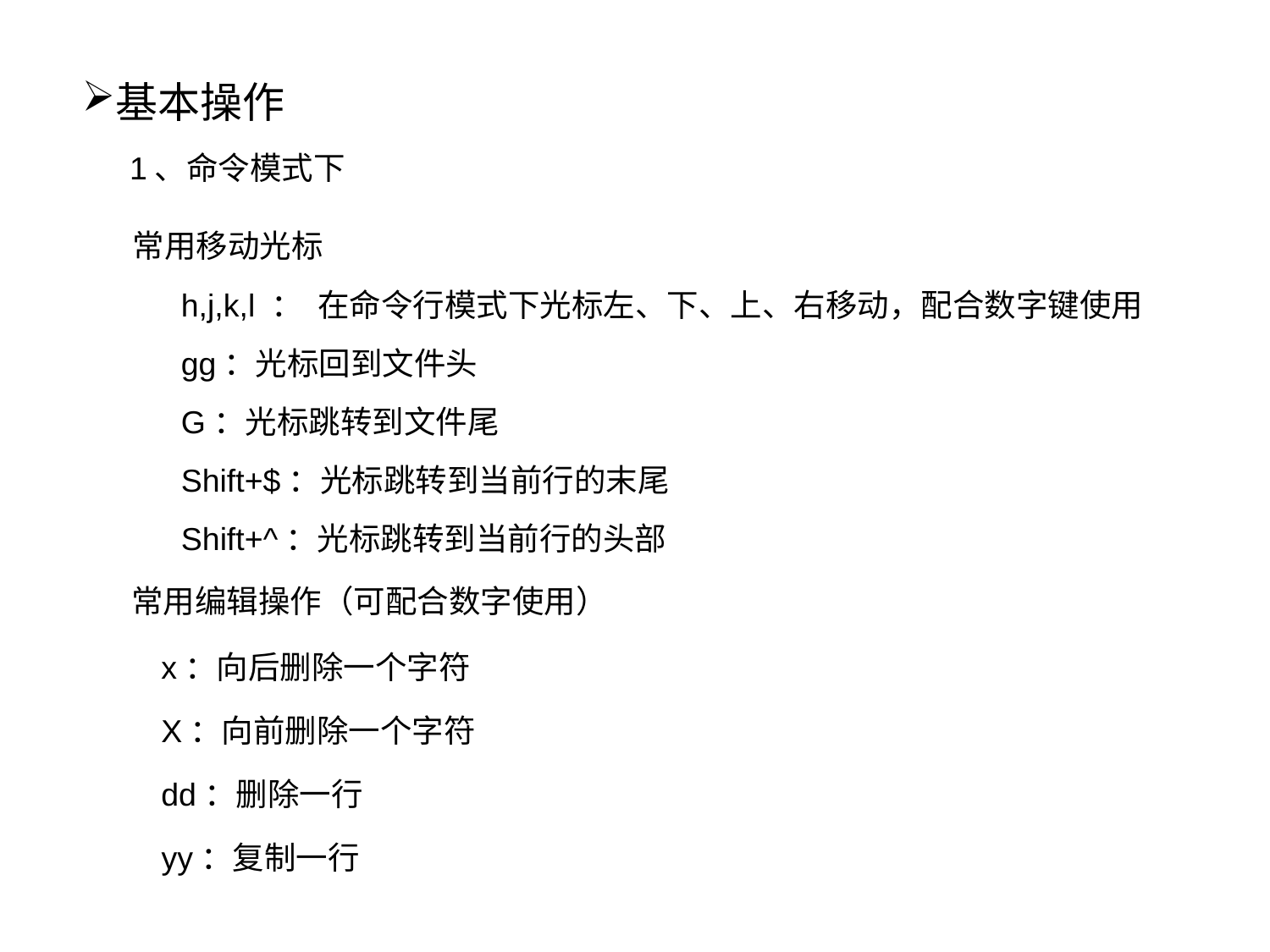

基本操作
1、命令模式下
常用移动光标
h,j,k,l ：  在命令行模式下光标左、下、上、右移动，配合数字键使用
gg：光标回到文件头
G：光标跳转到文件尾
Shift+$：光标跳转到当前行的末尾
Shift+^：光标跳转到当前行的头部
常用编辑操作（可配合数字使用）
x：向后删除一个字符
X：向前删除一个字符
dd：删除一行
yy：复制一行